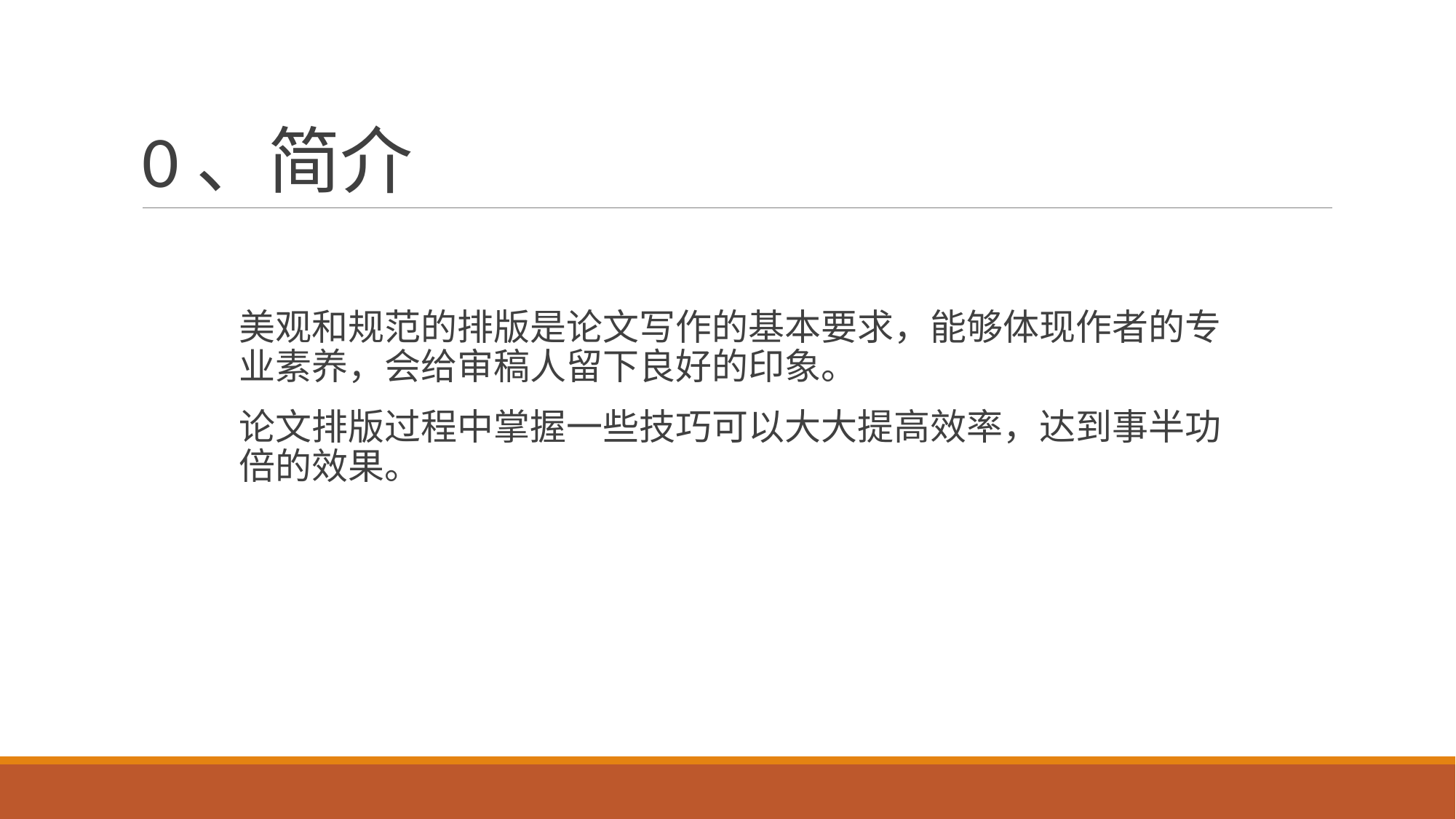

# 0、简介
美观和规范的排版是论文写作的基本要求，能够体现作者的专业素养，会给审稿人留下良好的印象。
论文排版过程中掌握一些技巧可以大大提高效率，达到事半功倍的效果。